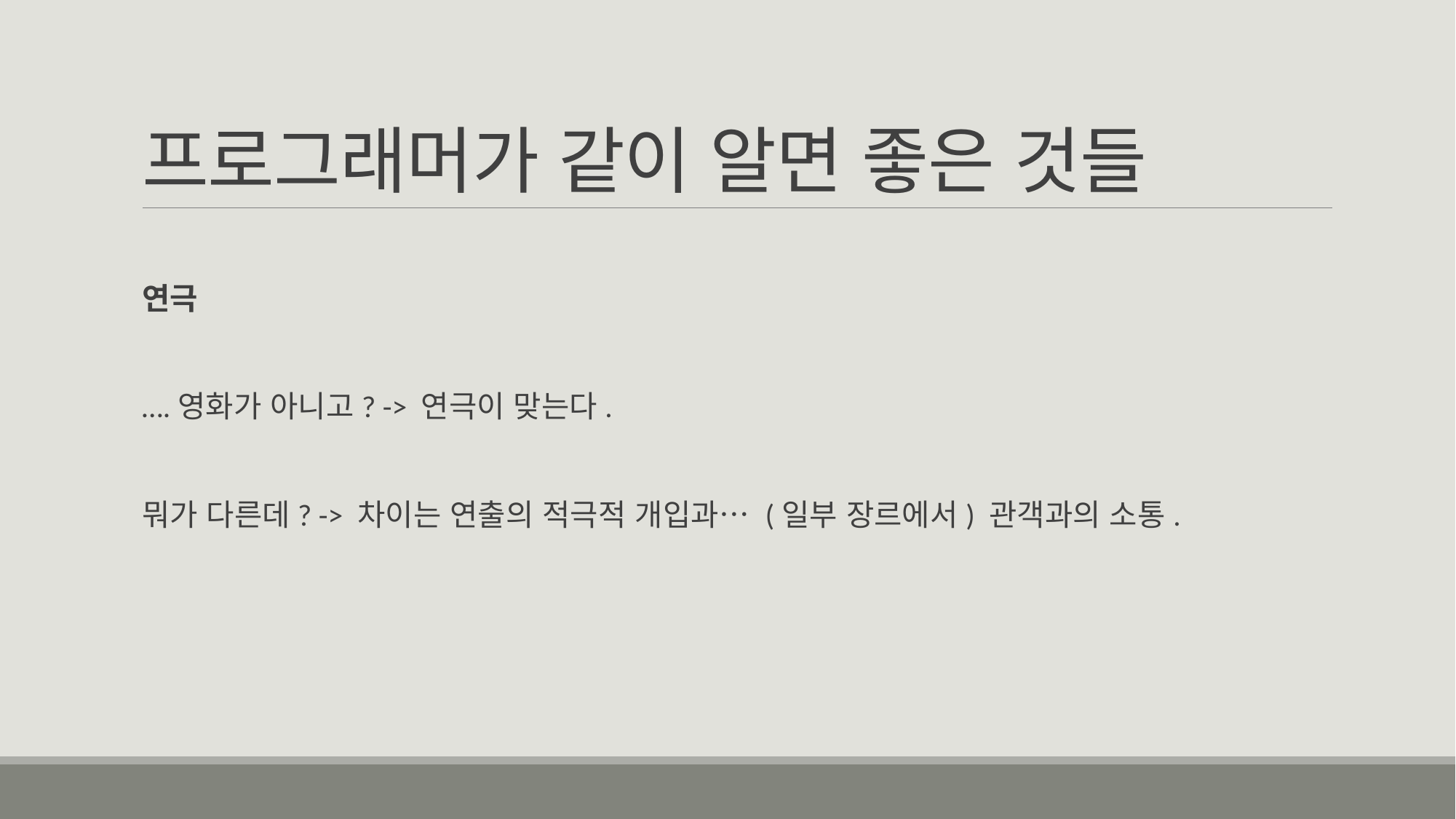

# 프로그래머가 같이 알면 좋은 것들

연극

….영화가 아니고? -> 연극이 맞는다.

뭐가 다른데? -> 차이는 연출의 적극적 개입과… (일부 장르에서) 관객과의 소통.